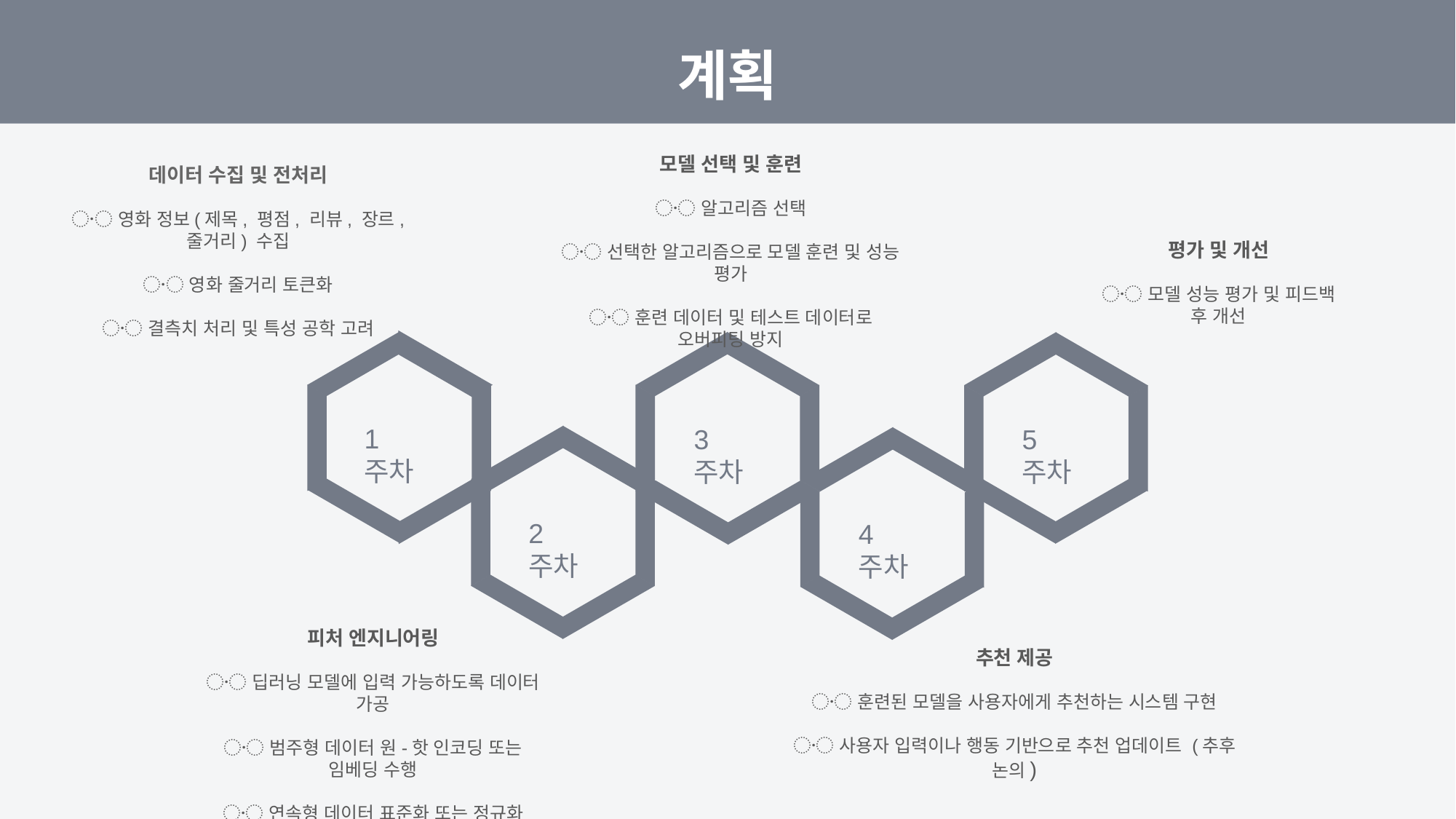

계획
모델 선택 및 훈련

〮 알고리즘 선택

〮 선택한 알고리즘으로 모델 훈련 및 성능 평가

〮 훈련 데이터 및 테스트 데이터로 오버피팅 방지
데이터 수집 및 전처리

〮 영화 정보(제목, 평점, 리뷰, 장르, 줄거리) 수집

〮 영화 줄거리 토큰화

〮 결측치 처리 및 특성 공학 고려
평가 및 개선

〮 모델 성능 평가 및 피드백 후 개선

1주차
3주차
5주차
2주차
4주차
피처 엔지니어링

〮 딥러닝 모델에 입력 가능하도록 데이터 가공

〮 범주형 데이터 원-핫 인코딩 또는 임베딩 수행

〮 연속형 데이터 표준화 또는 정규화
추천 제공

〮 훈련된 모델을 사용자에게 추천하는 시스템 구현

〮 사용자 입력이나 행동 기반으로 추천 업데이트 (추후 논의)